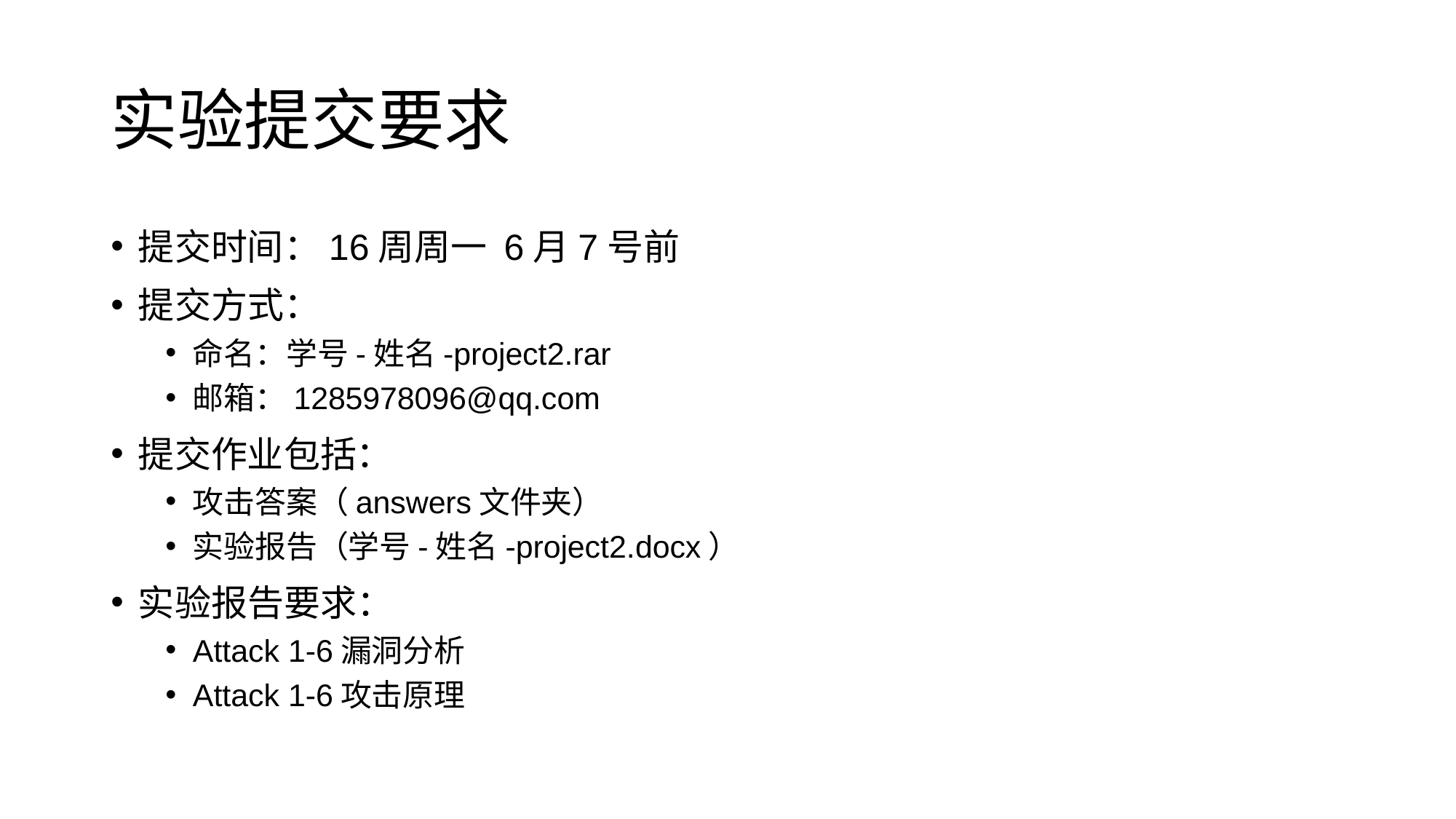

# 实验提交要求
提交时间：16周周一 6月7号前
提交方式：
命名：学号-姓名-project2.rar
邮箱：1285978096@qq.com
提交作业包括：
攻击答案（answers文件夹）
实验报告（学号-姓名-project2.docx）
实验报告要求：
Attack 1-6漏洞分析
Attack 1-6攻击原理